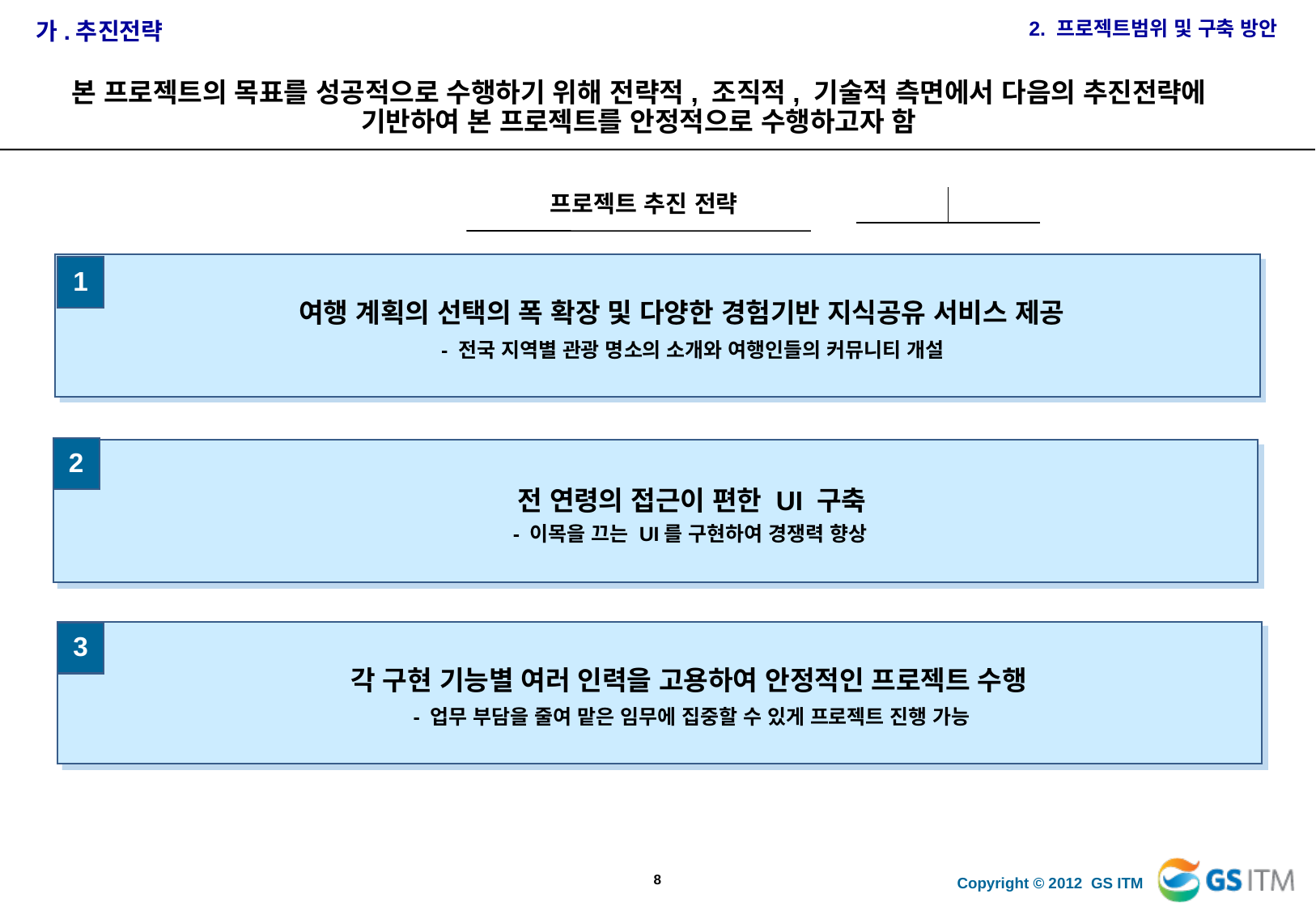

가.추진전략
2. 프로젝트범위 및 구축 방안
본 프로젝트의 목표를 성공적으로 수행하기 위해 전략적, 조직적, 기술적 측면에서 다음의 추진전략에 기반하여 본 프로젝트를 안정적으로 수행하고자 함
 프로젝트 추진 전략

 여행 계획의 선택의 폭 확장 및 다양한 경험기반 지식공유 서비스 제공
  - 전국 지역별 관광 명소의 소개와 여행인들의 커뮤니티 개설
1
2
 전 연령의 접근이 편한 UI 구축
  - 이목을 끄는 UI를 구현하여 경쟁력 향상
각 구현 기능별 여러 인력을 고용하여 안정적인 프로젝트 수행
  - 업무 부담을 줄여 맡은 임무에 집중할 수 있게 프로젝트 진행 가능
3
8